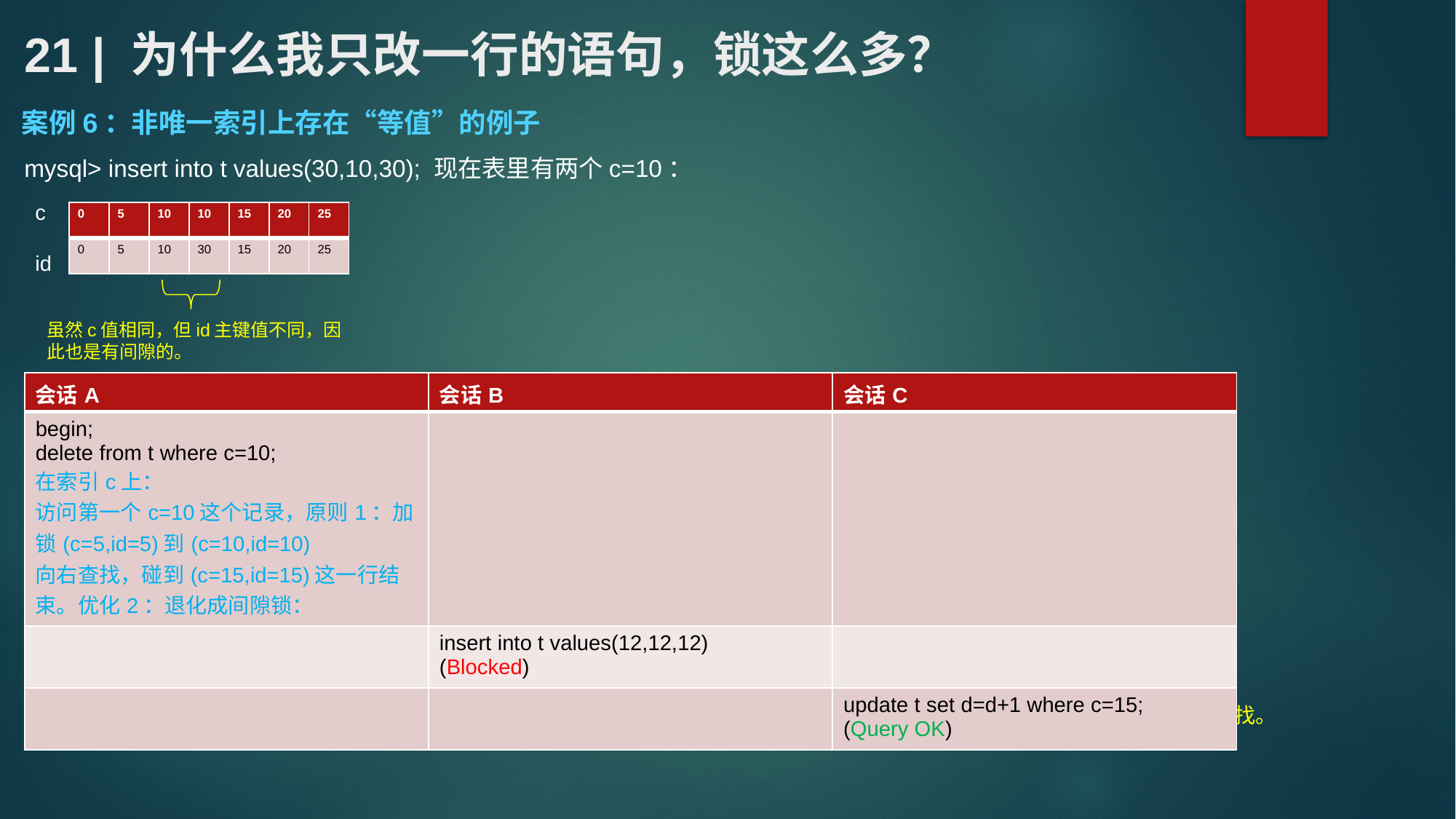

# 21 | 为什么我只改一行的语句，锁这么多？
案例6：非唯一索引上存在“等值”的例子
mysql> insert into t values(30,10,30); 现在表里有两个c=10：
c

id
| 0 | 5 | 10 | 10 | 15 | 20 | 25 |
| --- | --- | --- | --- | --- | --- | --- |
| 0 | 5 | 10 | 30 | 15 | 20 | 25 |

虽然c值相同，但id主键值不同，因此也是有间隙的。
| 会话A | 会话B | 会话C |
| --- | --- | --- |
| begin; delete from t where c=10; 在索引c上： 访问第一个c=10这个记录，原则1：加锁(c=5,id=5)到(c=10,id=10) 向右查找，碰到(c=15,id=15)这一行结束。优化2：退化成间隙锁：(c=10,id=10)到(c=15,id=15) |  |  |
|  | insert into t values(12,12,12) (Blocked) |  |
|  |  | update t set d=d+1 where c=15; (Query OK) |
其实只需要找到id=15行加锁就OK了，但实现上还是继续往后找。